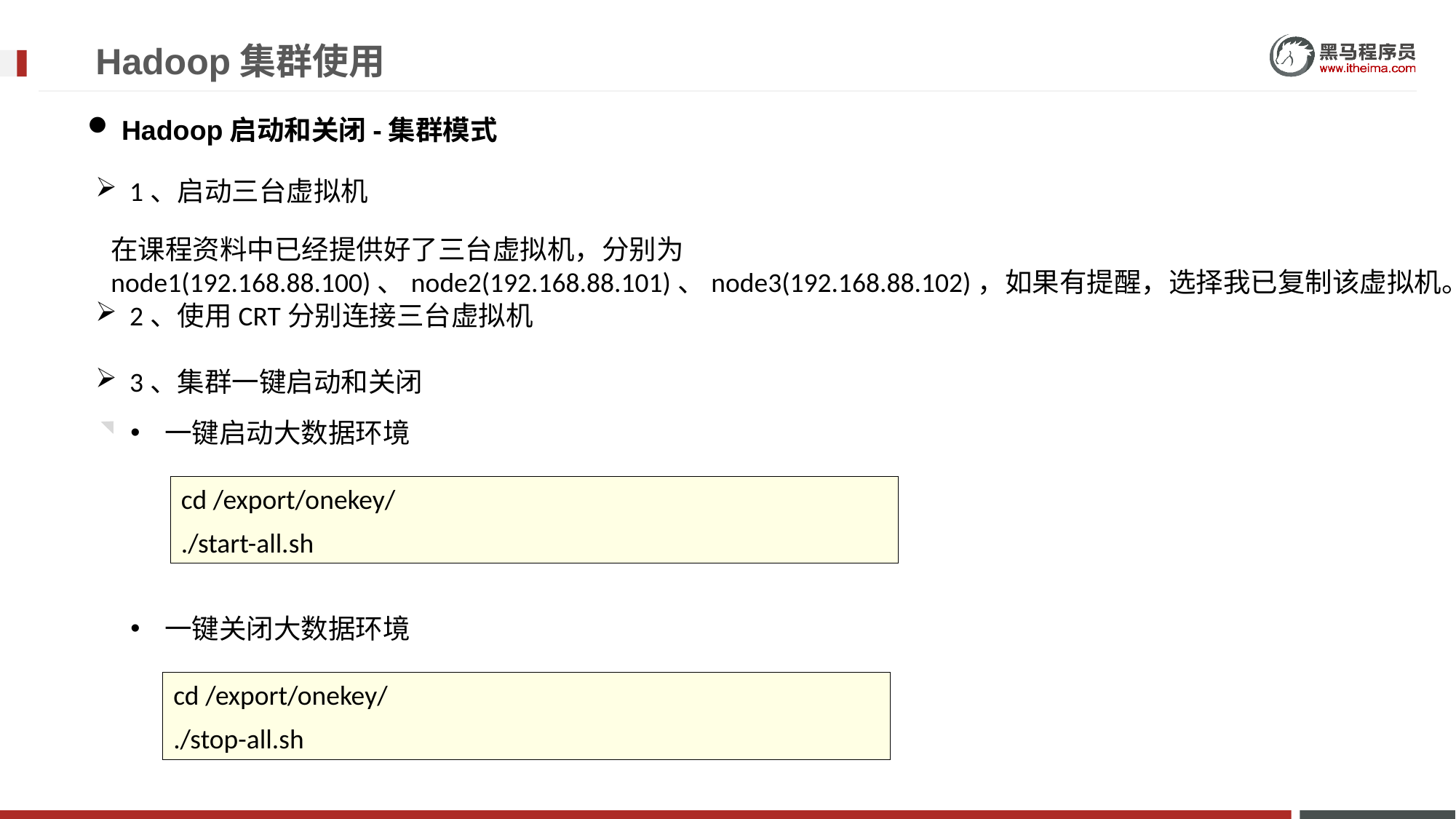

# Hadoop集群使用
Hadoop启动和关闭-集群模式
1、启动三台虚拟机
在课程资料中已经提供好了三台虚拟机，分别为node1(192.168.88.100)、node2(192.168.88.101)、node3(192.168.88.102)，如果有提醒，选择我已复制该虚拟机。
2、使用CRT分别连接三台虚拟机
3、集群一键启动和关闭

一键启动大数据环境

cd /export/onekey/
./start-all.sh
一键关闭大数据环境
cd /export/onekey/
./stop-all.sh